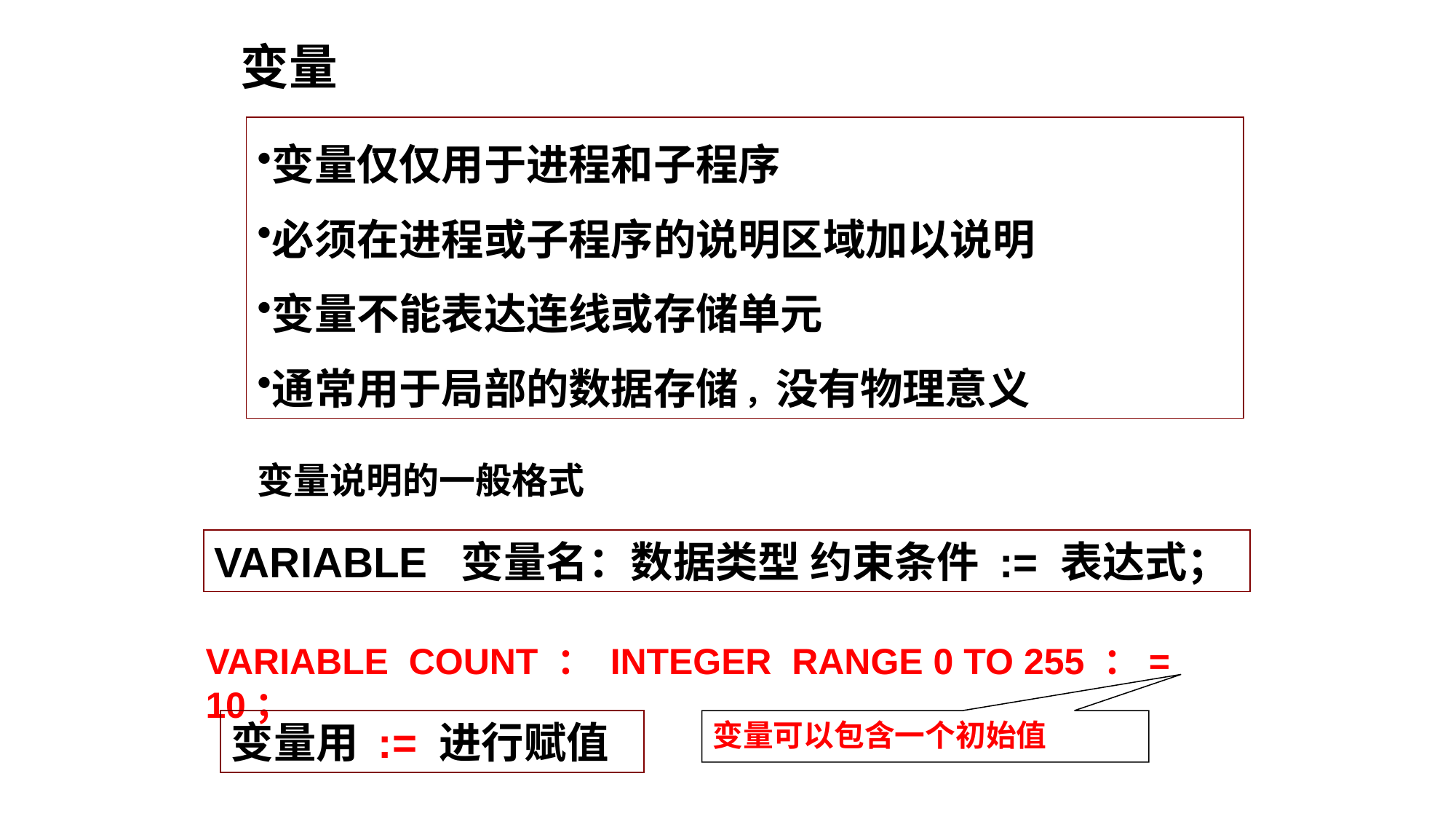

变量
变量仅仅用于进程和子程序
必须在进程或子程序的说明区域加以说明
变量不能表达连线或存储单元
通常用于局部的数据存储 ，没有物理意义
变量说明的一般格式
VARIABLE  变量名：数据类型 约束条件 := 表达式；
VARIABLE  COUNT ： INTEGER  RANGE 0 TO 255 ：=  10；
变量用 := 进行赋值
变量可以包含一个初始值